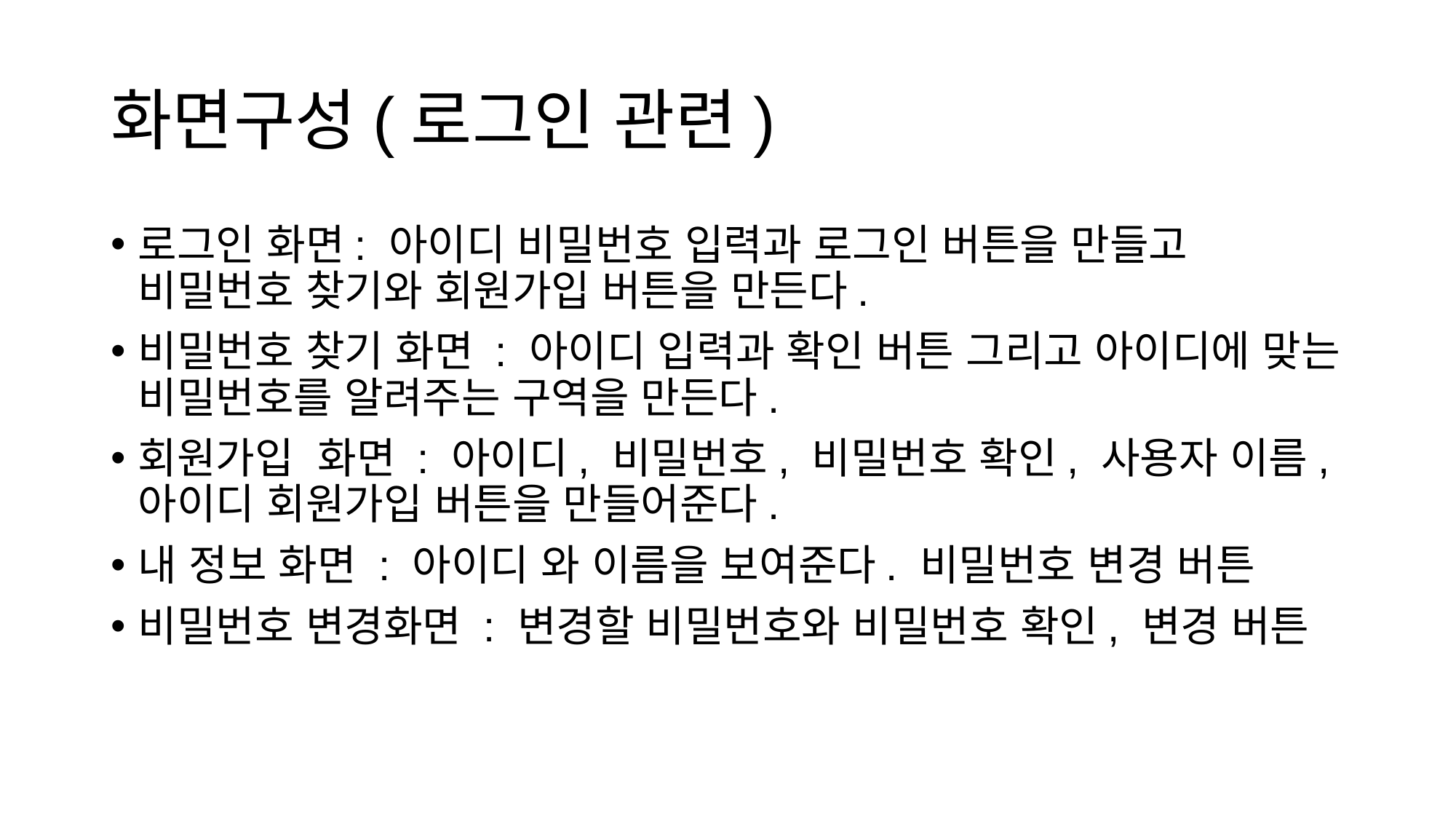

# 화면구성(로그인 관련)
로그인 화면: 아이디 비밀번호 입력과 로그인 버튼을 만들고 비밀번호 찾기와 회원가입 버튼을 만든다.
비밀번호 찾기 화면 : 아이디 입력과 확인 버튼 그리고 아이디에 맞는 비밀번호를 알려주는 구역을 만든다.
회원가입  화면 : 아이디, 비밀번호, 비밀번호 확인, 사용자 이름, 아이디 회원가입 버튼을 만들어준다.
내 정보 화면 : 아이디 와 이름을 보여준다. 비밀번호 변경 버튼
비밀번호 변경화면 : 변경할 비밀번호와 비밀번호 확인, 변경 버튼